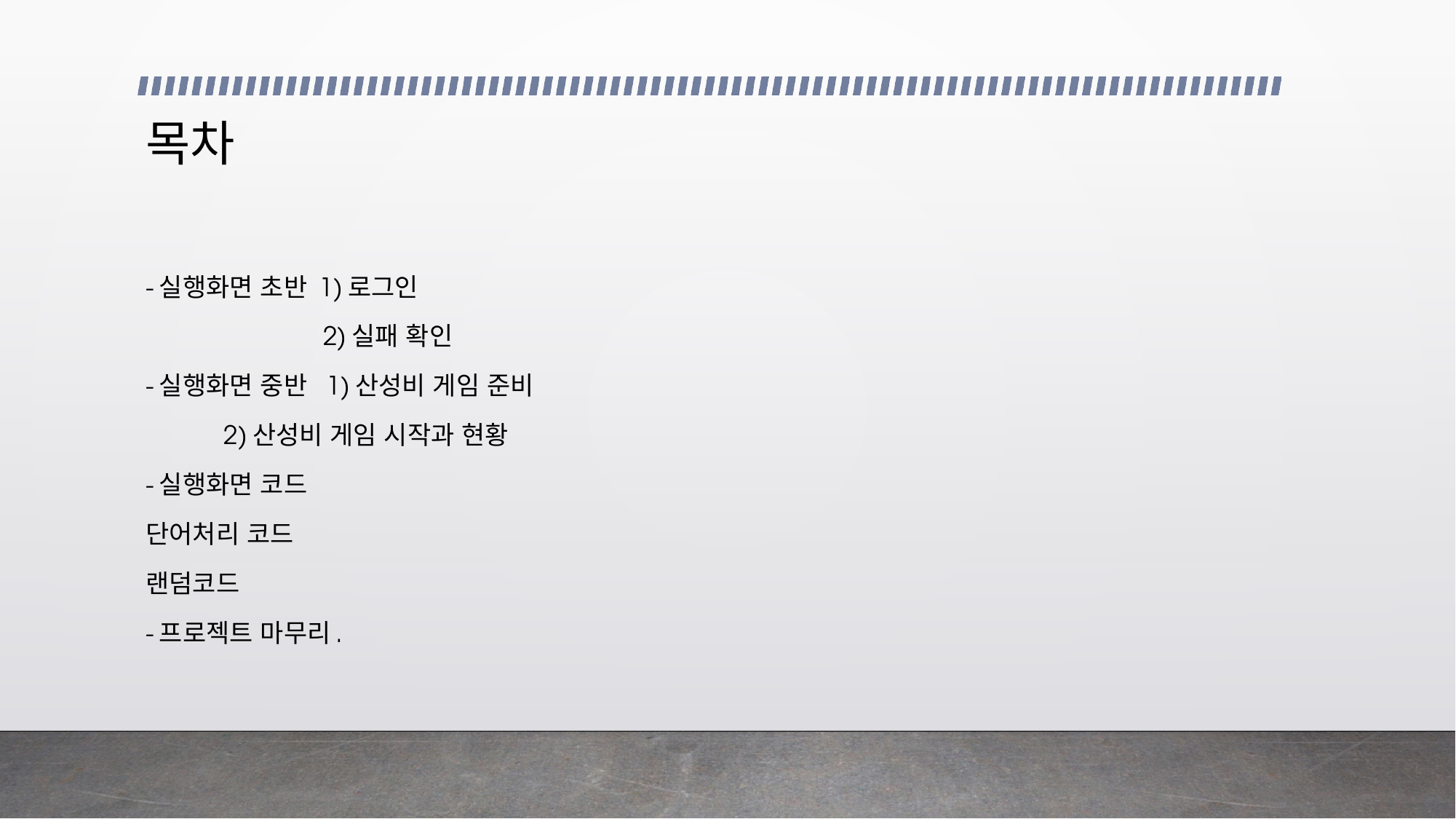

# 목차
-실행화면 초반 1)로그인
                         2)실패 확인
-실행화면 중반  1)산성비 게임 준비
           2)산성비 게임 시작과 현황
-실행화면 코드
단어처리 코드
랜덤코드
-프로젝트 마무리.